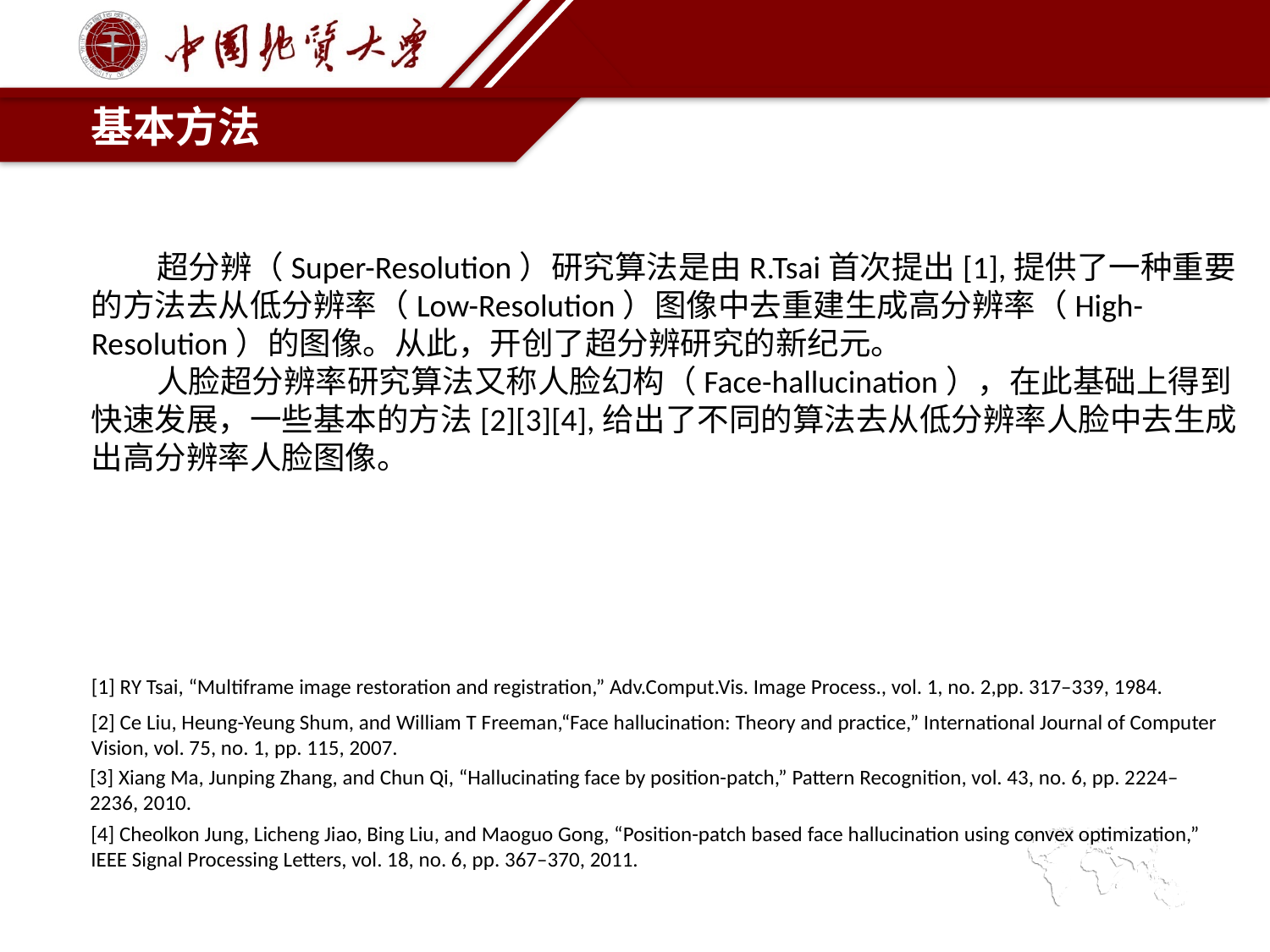

基本方法
        超分辨（Super-Resolution）研究算法是由R.Tsai首次提出[1],提供了一种重要的方法去从低分辨率（Low-Resolution）图像中去重建生成高分辨率（High-Resolution）的图像。从此，开创了超分辨研究的新纪元。
        人脸超分辨率研究算法又称人脸幻构（Face-hallucination），在此基础上得到快速发展，一些基本的方法[2][3][4],给出了不同的算法去从低分辨率人脸中去生成出高分辨率人脸图像。

[1] RY Tsai, “Multiframe image restoration and registration,” Adv.Comput.Vis. Image Process., vol. 1, no. 2,pp. 317–339, 1984.
[2] Ce Liu, Heung-Yeung Shum, and William T Freeman,“Face hallucination: Theory and practice,” International Journal of Computer Vision, vol. 75, no. 1, pp. 115, 2007.
[3] Xiang Ma, Junping Zhang, and Chun Qi, “Hallucinating face by position-patch,” Pattern Recognition, vol. 43, no. 6, pp. 2224–2236, 2010.
[4] Cheolkon Jung, Licheng Jiao, Bing Liu, and Maoguo Gong, “Position-patch based face hallucination using convex optimization,” IEEE Signal Processing Letters, vol. 18, no. 6, pp. 367–370, 2011.